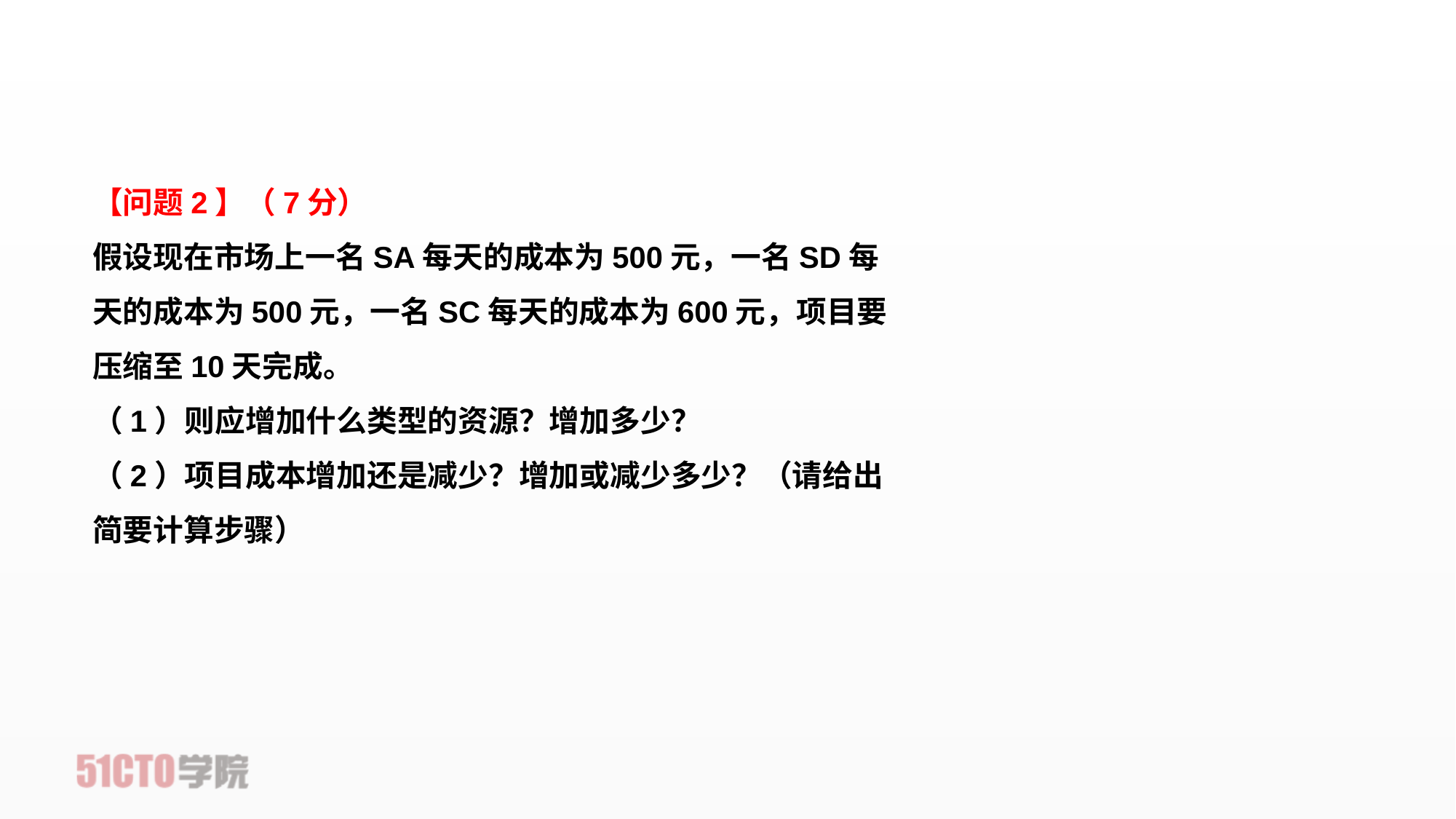

【问题2】（7分）
假设现在市场上一名SA每天的成本为500元，一名SD每天的成本为500元，一名SC每天的成本为600元，项目要压缩至10天完成。
（1）则应增加什么类型的资源？增加多少？
（2）项目成本增加还是减少？增加或减少多少？（请给出简要计算步骤）